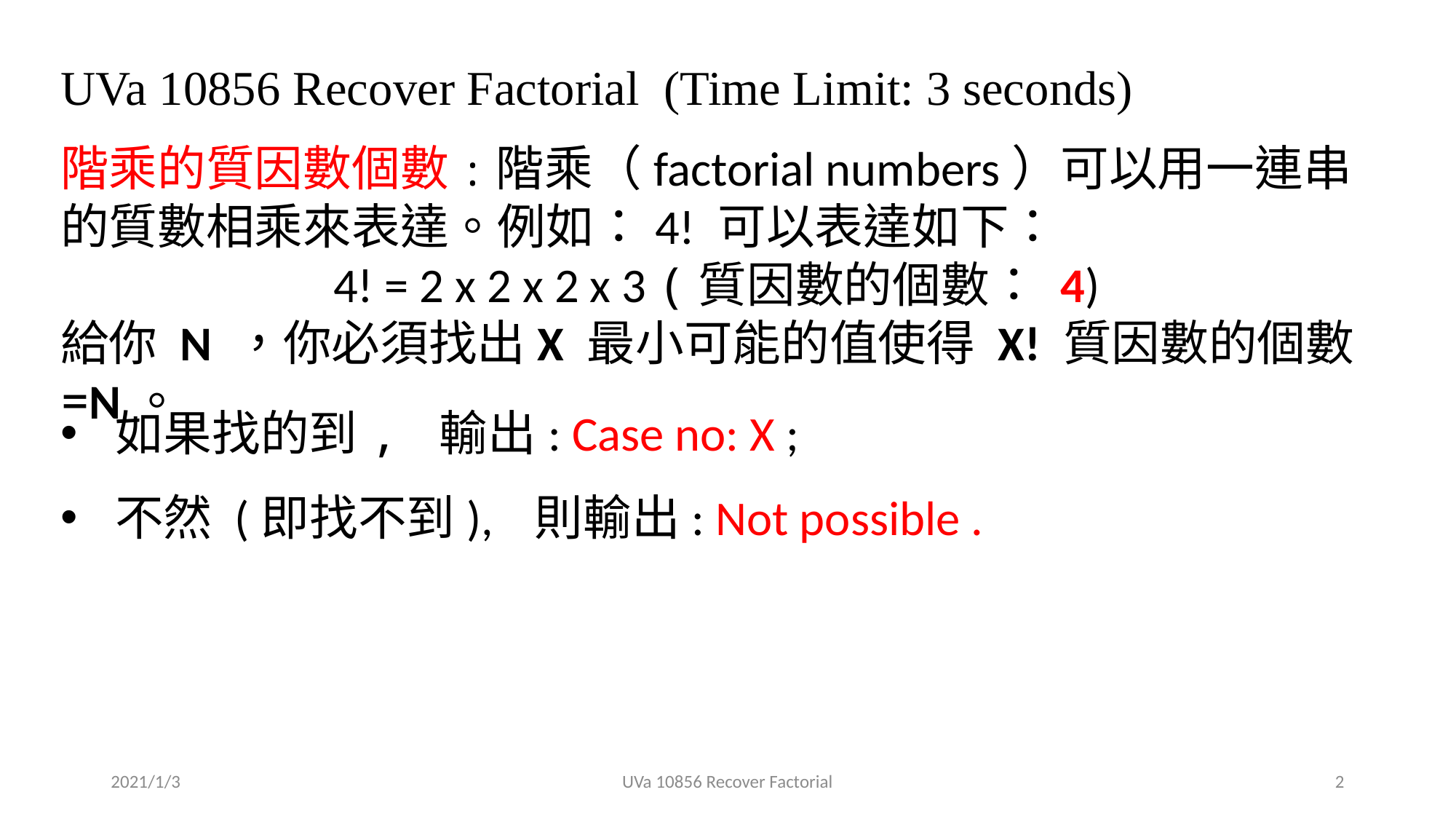

# UVa 10856 Recover Factorial  (Time Limit: 3 seconds)
階乘的質因數個數:階乘（factorial numbers）可以用一連串的質數相乘來表達。例如：4! 可以表達如下：
                         4! = 2 x 2 x 2 x 3 (質因數的個數： 4)
給你 N ，你必須找出X 最小可能的值使得 X! 質因數的個數=N。

如果找的到, 輸出: Case no: X ;
不然 (即找不到), 則輸出: Not possible .
2021/1/3
UVa 10856 Recover Factorial
2